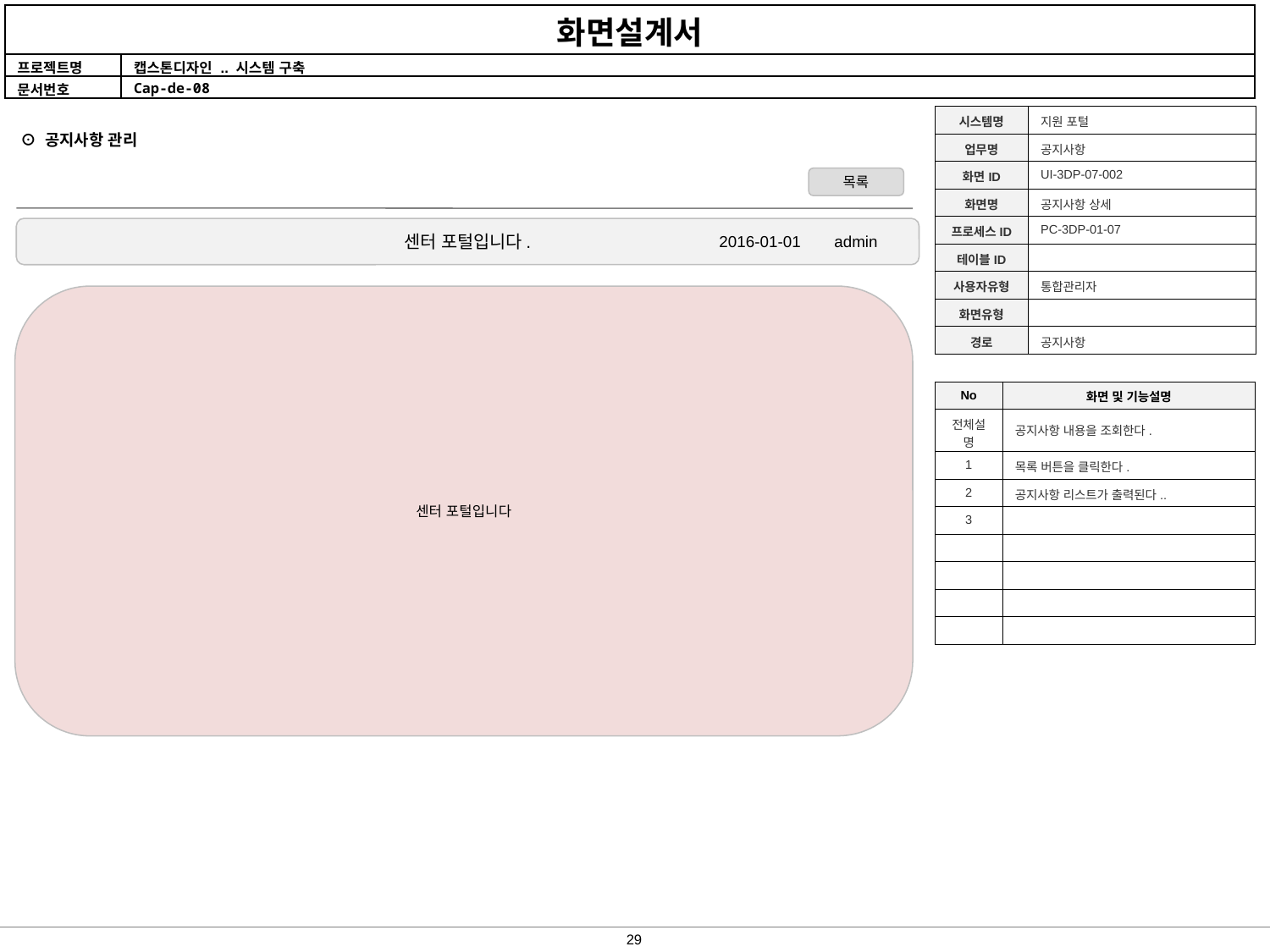

| 시스템명 | 지원 포털 |
| --- | --- |
| 업무명 | 공지사항 |
| 화면ID | UI-3DP-07-002 |
| 화면명 | 공지사항 상세 |
| 프로세스ID | PC-3DP-01-07 |
| 테이블ID |  |
| 사용자유형 | 통합관리자 |
| 화면유형 |  |
| 경로 | 공지사항 |
⊙ 공지사항 관리
목록
센터 포털입니다.
admin
2016-01-01
센터 포털입니다
| No | 화면 및 기능설명 |
| --- | --- |
| 전체설명 | 공지사항 내용을 조회한다. |
| 1 | 목록 버튼을 클릭한다. |
| 2 | 공지사항 리스트가 출력된다.. |
| 3 |  |
|  |  |
|  |  |
|  |  |
|  |  |